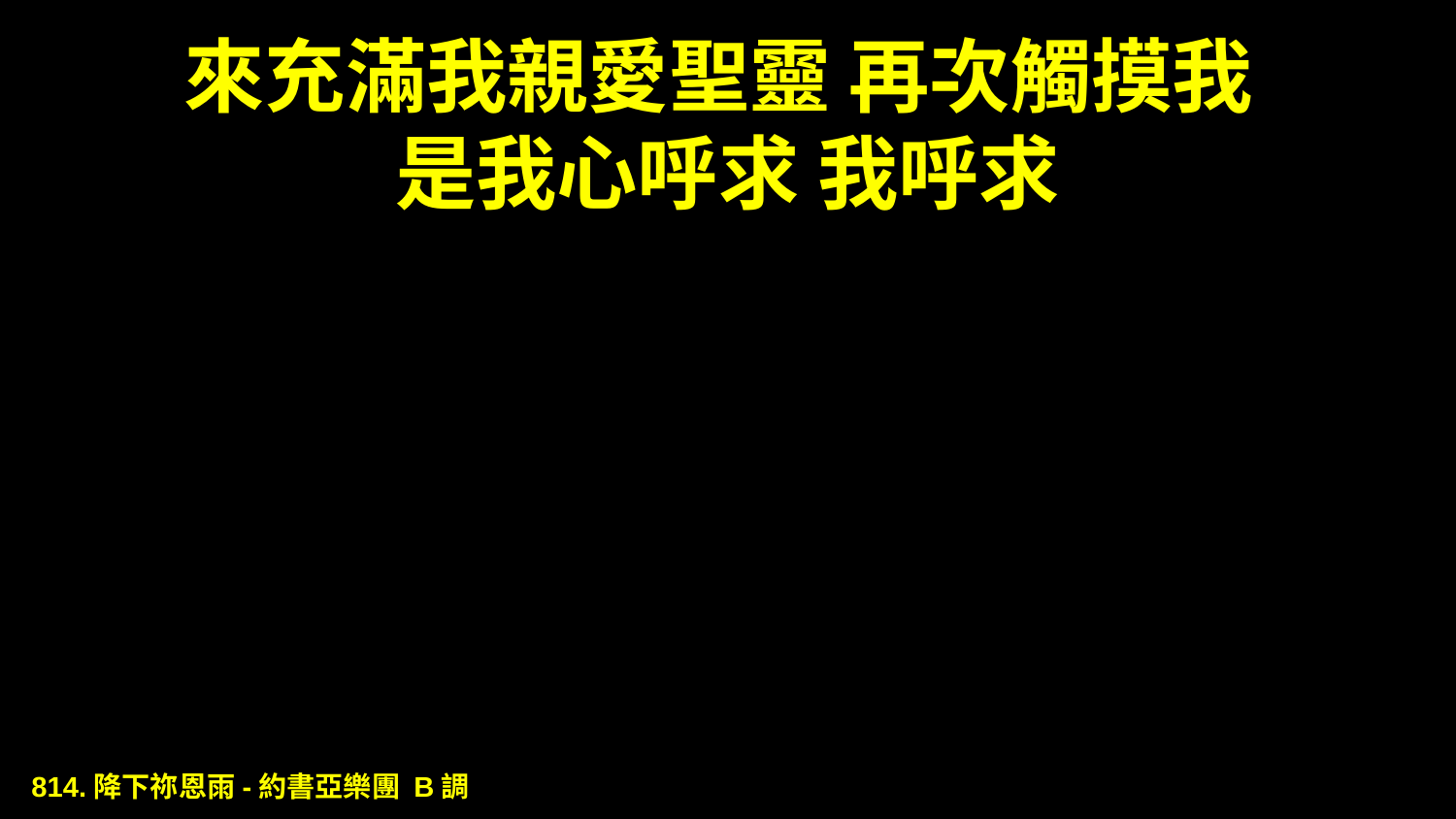

# 來充滿我親愛聖靈 再次觸摸我 是我心呼求 我呼求
814.降下祢恩雨-約書亞樂團 B調